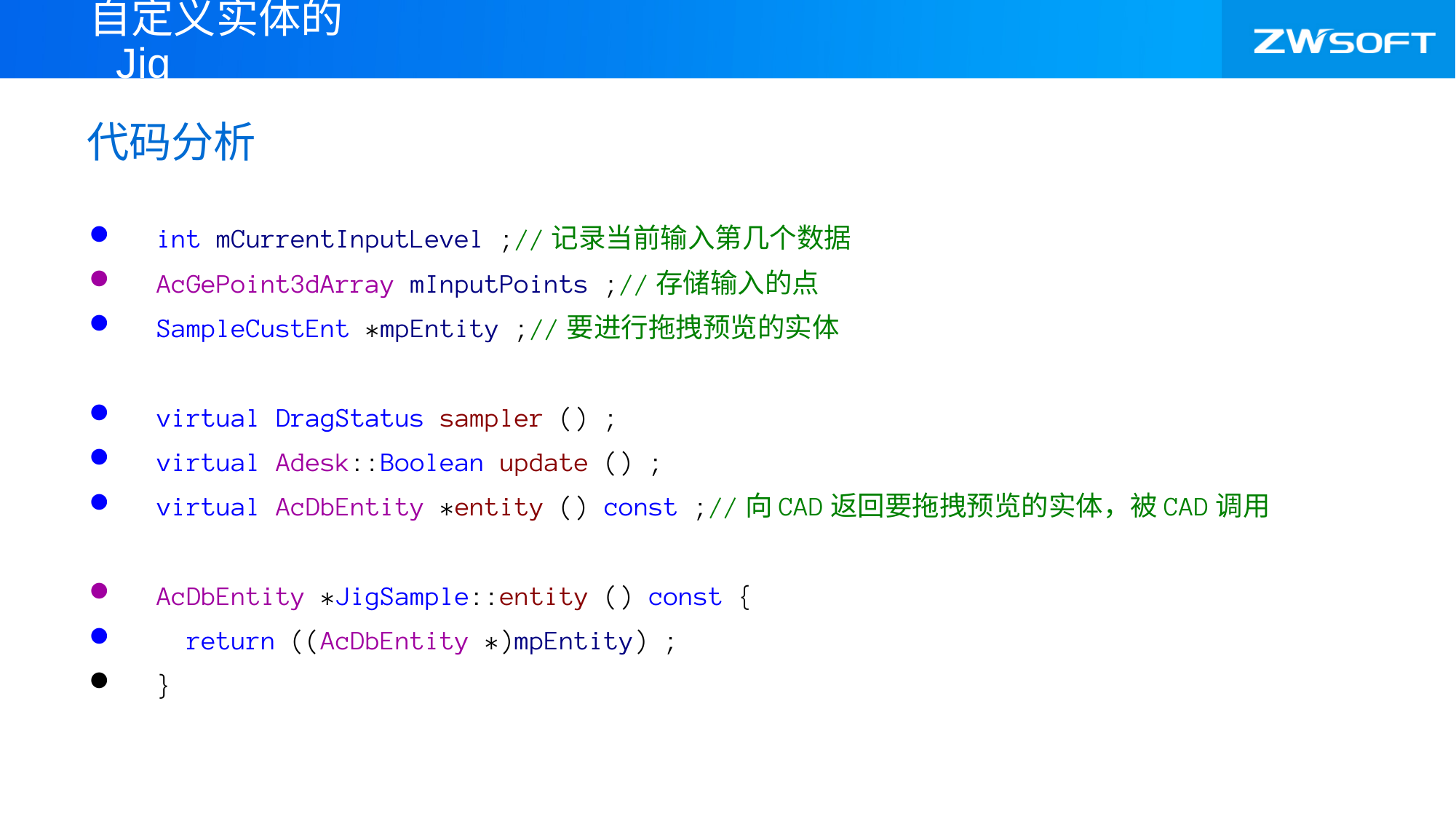

自定义实体的Jig
# 代码分析
int mCurrentInputLevel ;//记录当前输入第几个数据
AcGePoint3dArray mInputPoints ;//存储输入的点
SampleCustEnt *mpEntity ;//要进行拖拽预览的实体

virtual DragStatus sampler () ;
virtual Adesk::Boolean update () ;
virtual AcDbEntity *entity () const ;//向CAD返回要拖拽预览的实体，被CAD调用

AcDbEntity *JigSample::entity () const {
  return ((AcDbEntity *)mpEntity) ;
}